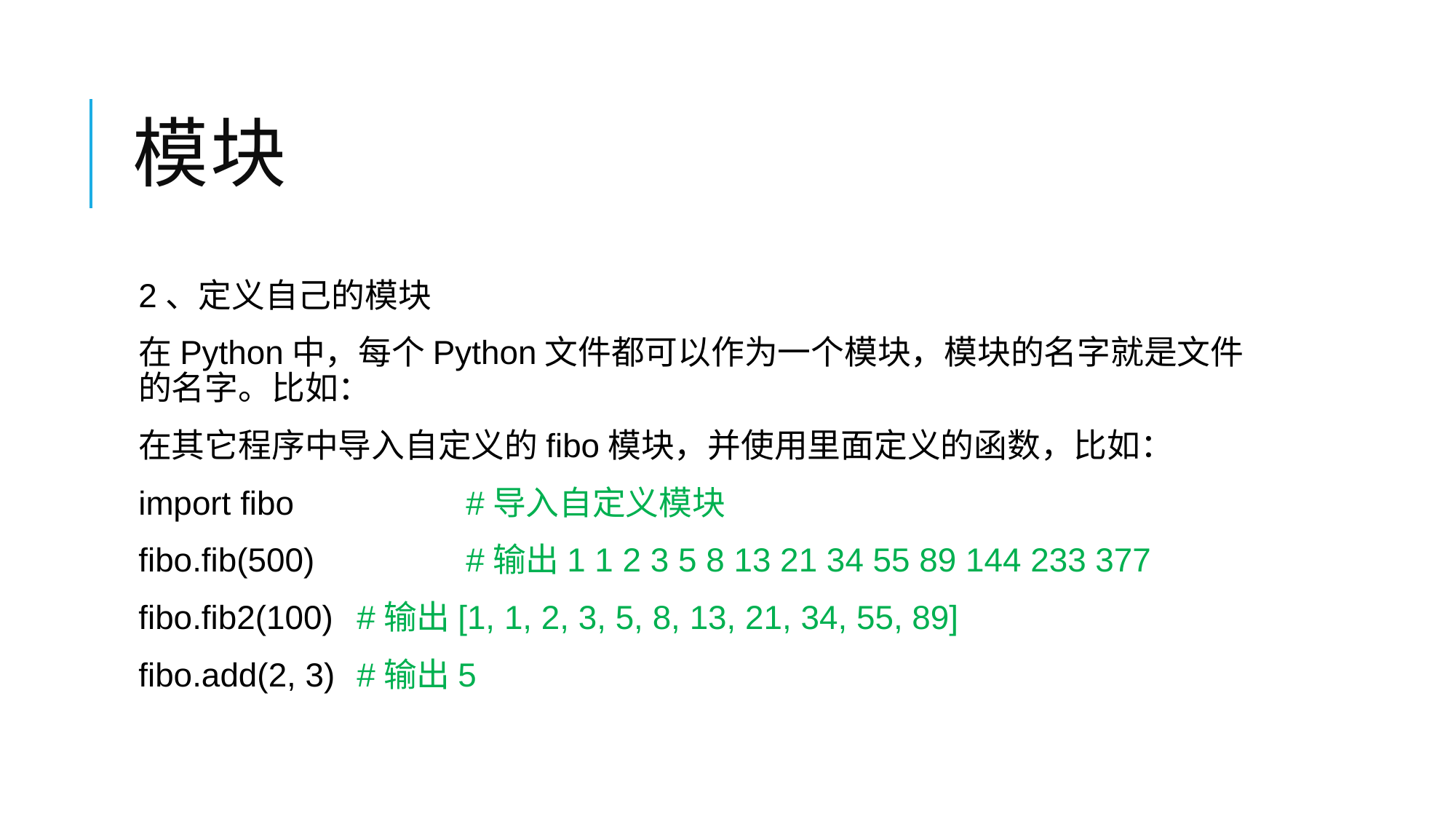

# 模块
2、定义自己的模块
在Python中，每个Python文件都可以作为一个模块，模块的名字就是文件的名字。比如：
在其它程序中导入自定义的fibo模块，并使用里面定义的函数，比如：
import fibo		#导入自定义模块
fibo.fib(500)		#输出1 1 2 3 5 8 13 21 34 55 89 144 233 377
fibo.fib2(100)	#输出[1, 1, 2, 3, 5, 8, 13, 21, 34, 55, 89]
fibo.add(2, 3)	#输出5